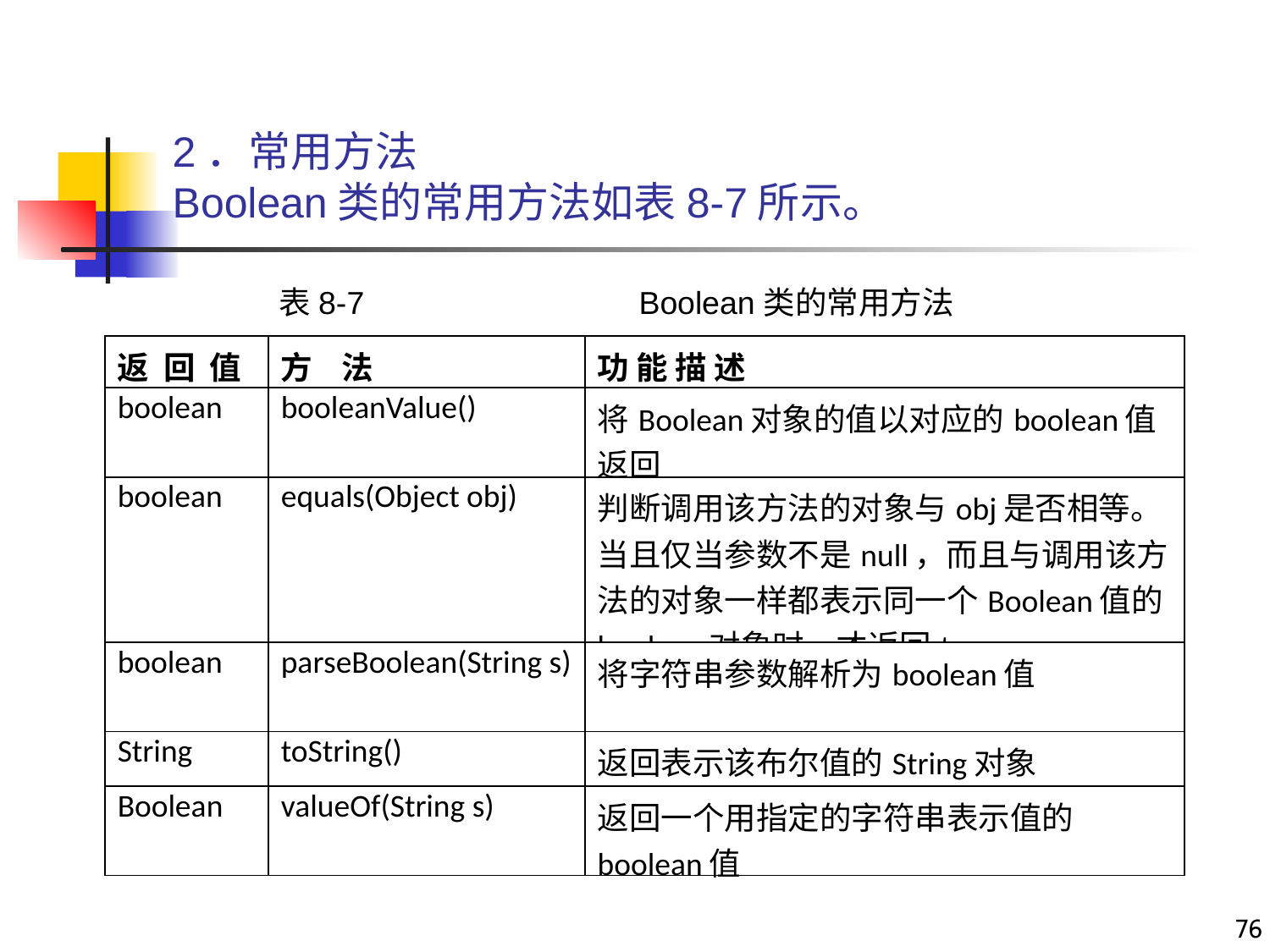

# 2．常用方法 Boolean类的常用方法如表8-7所示。
表8-7                               Boolean类的常用方法
| 返 回 值 | 方 法 | 功 能 描 述 |
| --- | --- | --- |
| boolean | booleanValue() | 将Boolean对象的值以对应的boolean值返回 |
| boolean | equals(Object obj) | 判断调用该方法的对象与obj是否相等。当且仅当参数不是null，而且与调用该方法的对象一样都表示同一个Boolean值的boolean对象时，才返回true |
| boolean | parseBoolean(String s) | 将字符串参数解析为boolean值 |
| String | toString() | 返回表示该布尔值的String对象 |
| Boolean | valueOf(String s) | 返回一个用指定的字符串表示值的boolean值 |
76